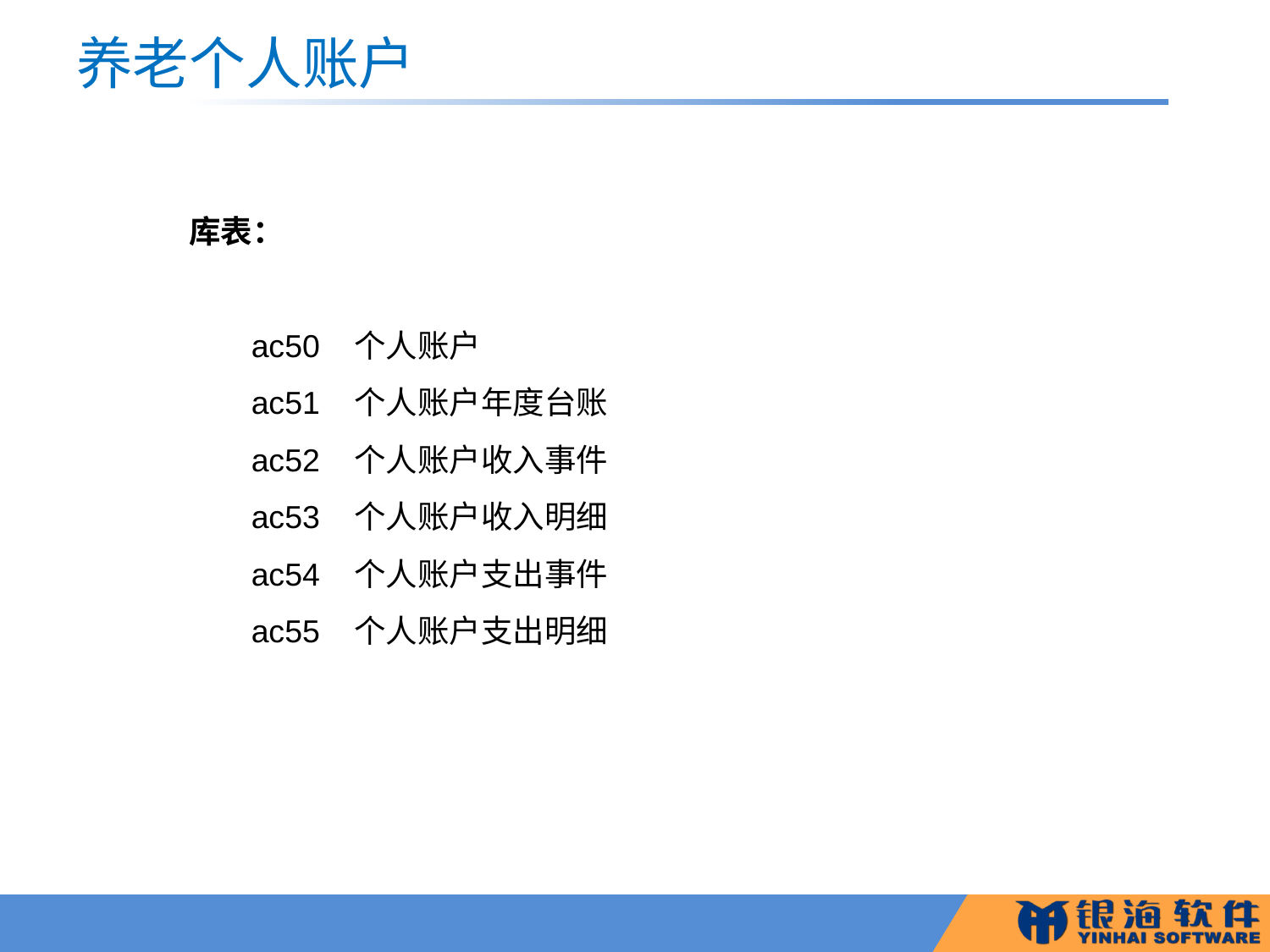

# 养老个人账户
库表：

       ac50   个人账户
       ac51   个人账户年度台账
       ac52   个人账户收入事件
       ac53   个人账户收入明细
       ac54   个人账户支出事件
       ac55   个人账户支出明细